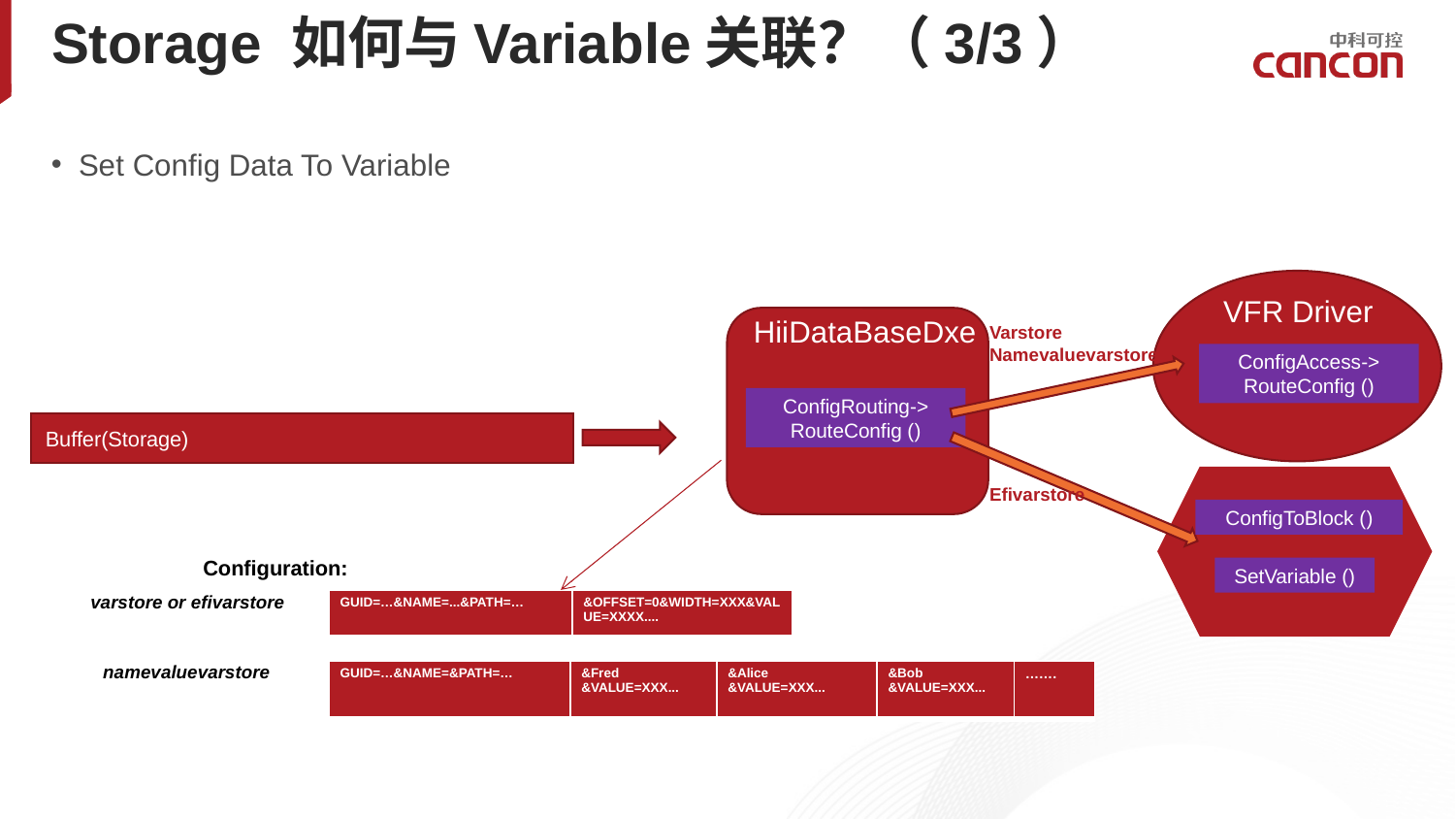

# Storage 如何与Variable关联？（3/3）
Set Config Data To Variable

VFR Driver

HiiDataBaseDxe
Varstore
Namevaluevarstore
ConfigAccess->
RouteConfig ()

ConfigRouting->
RouteConfig ()
Buffer(Storage)

Efivarstore

ConfigToBlock ()
Configuration:
SetVariable ()
varstore or efivarstore
| GUID=…&NAME=...&PATH=… | &OFFSET=0&WIDTH=XXX&VALUE=XXXX.... |
| --- | --- |
namevaluevarstore
| GUID=…&NAME=&PATH=… | &Fred &VALUE=XXX... | &Alice &VALUE=XXX... | &Bob &VALUE=XXX... | ……. |
| --- | --- | --- | --- | --- |